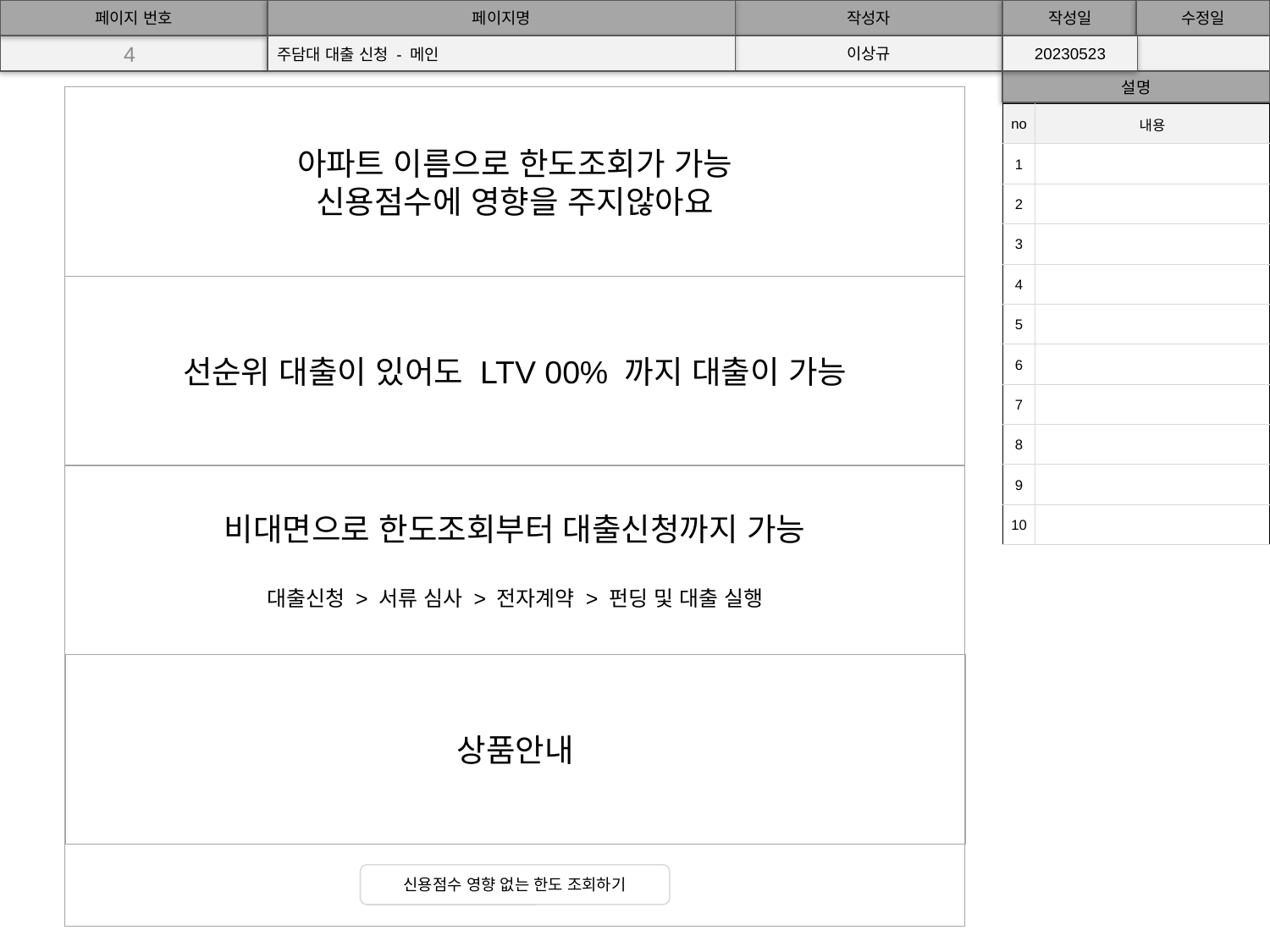

페이지 번호
페이지명
작성자
작성일
수정일

이상규

4
20230523
주담대 대출 신청 - 메인
설명

아파트 이름으로 한도조회가 가능
신용점수에 영향을 주지않아요
| no | 내용 |
| --- | --- |
| 1 |  |
| 2 |  |
| 3 |  |
| 4 |  |
| 5 |  |
| 6 |  |
| 7 |  |
| 8 |  |
| 9 |  |
| 10 |  |
선순위 대출이 있어도 LTV 00% 까지 대출이 가능
비대면으로 한도조회부터 대출신청까지 가능

대출신청 > 서류 심사 > 전자계약 > 펀딩 및 대출 실행
상품안내
신용점수 영향 없는 한도 조회하기